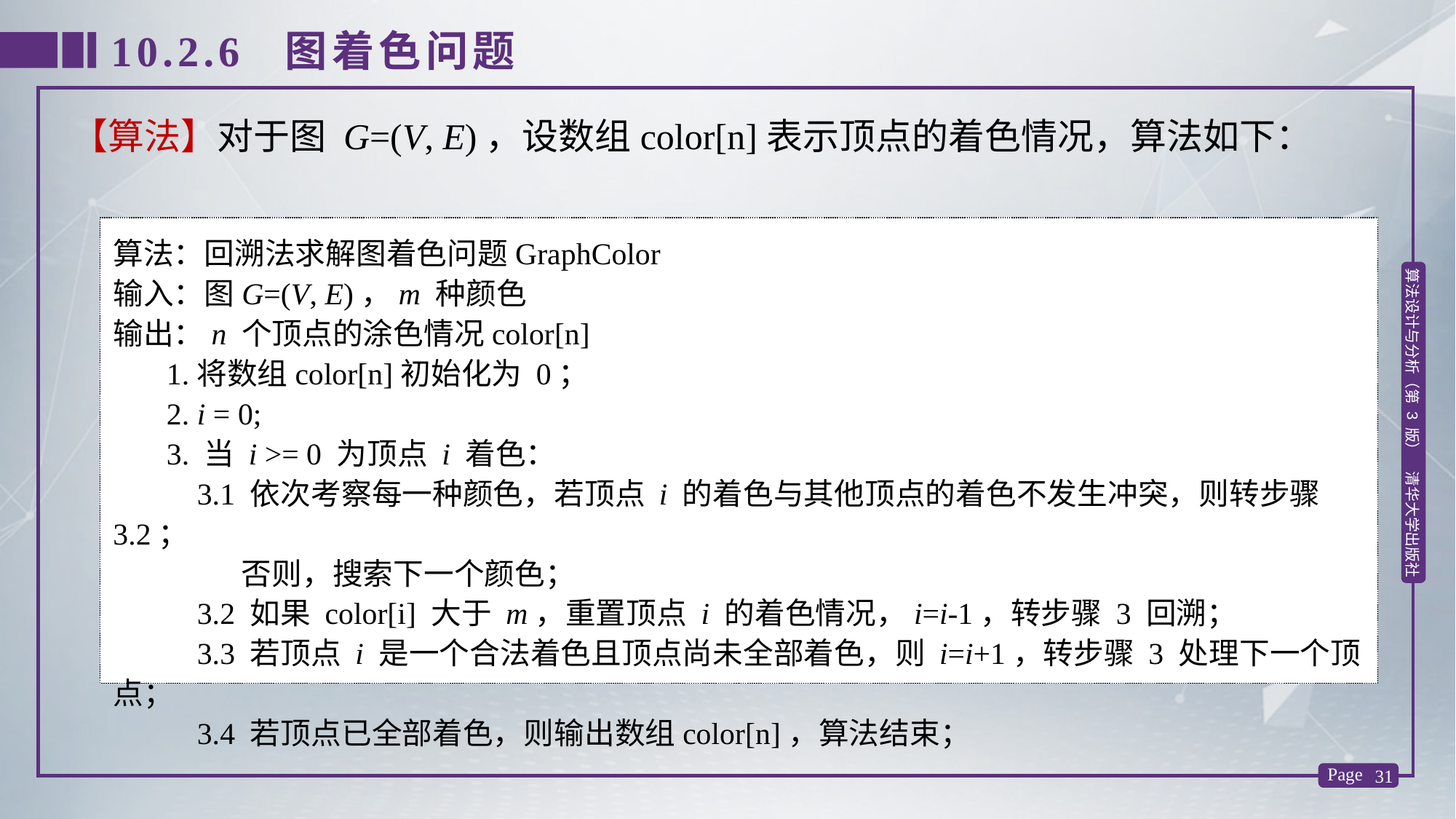

10.2.6  图着色问题
【算法】对于图 G=(V, E)，设数组color[n]表示顶点的着色情况，算法如下：
算法：回溯法求解图着色问题GraphColor
输入：图G=(V, E)，m 种颜色
输出：n 个顶点的涂色情况color[n]
       1.将数组color[n]初始化为 0；
       2. i = 0;
       3. 当 i >= 0 为顶点 i 着色：
           3.1 依次考察每一种颜色，若顶点 i 的着色与其他顶点的着色不发生冲突，则转步骤 3.2；
                  否则，搜索下一个颜色；
           3.2 如果 color[i] 大于 m，重置顶点 i 的着色情况，i=i-1，转步骤 3 回溯；
           3.3 若顶点 i 是一个合法着色且顶点尚未全部着色，则 i=i+1，转步骤 3 处理下一个顶点；
           3.4 若顶点已全部着色，则输出数组color[n]，算法结束；